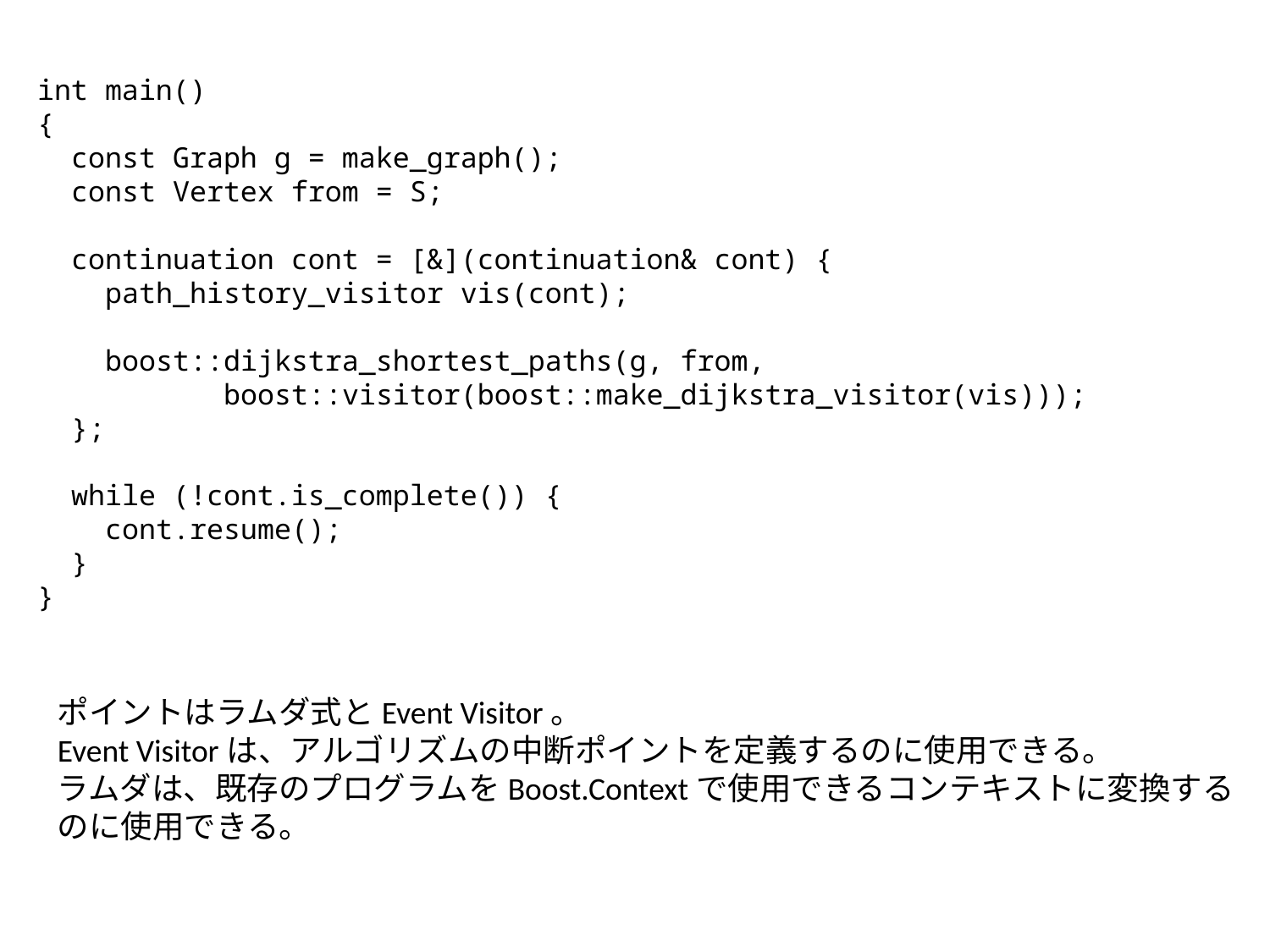

int main()
{
  const Graph g = make_graph();
  const Vertex from = S;

  continuation cont = [&](continuation& cont) {
    path_history_visitor vis(cont);

    boost::dijkstra_shortest_paths(g, from,
           boost::visitor(boost::make_dijkstra_visitor(vis)));
  };

  while (!cont.is_complete()) {
    cont.resume();
  }
}
ポイントはラムダ式とEvent Visitor。
Event Visitorは、アルゴリズムの中断ポイントを定義するのに使用できる。
ラムダは、既存のプログラムをBoost.Contextで使用できるコンテキストに変換するのに使用できる。